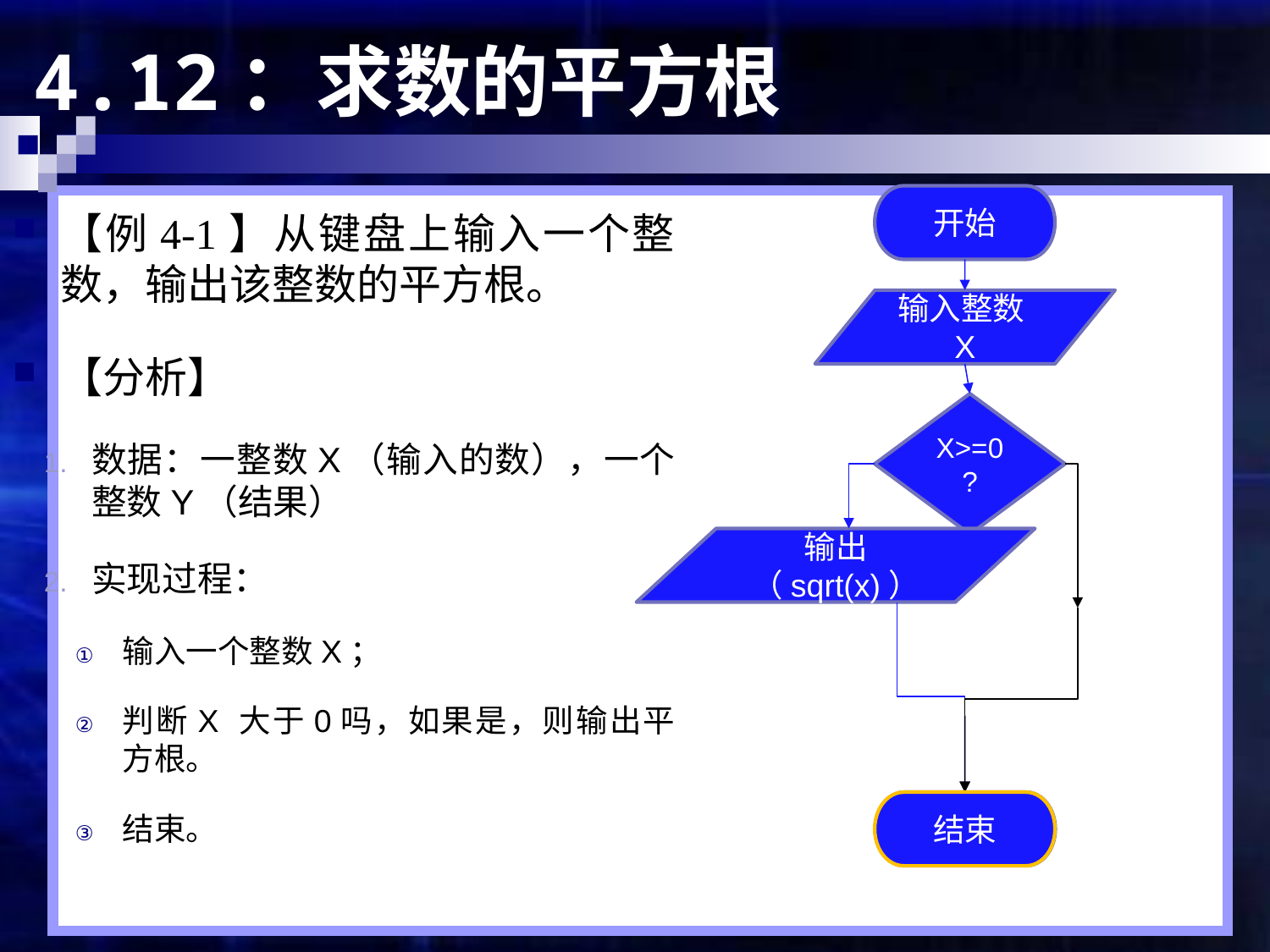

# 4.12：求数的平方根
开始
【例4-1】从键盘上输入一个整数，输出该整数的平方根。
【分析】
数据：一整数X（输入的数），一个整数Y（结果）
实现过程：
输入一个整数X；
判断X 大于0吗，如果是，则输出平方根。
结束。
输入整数X
X>=0?
输出（sqrt(x)）
结束
结束